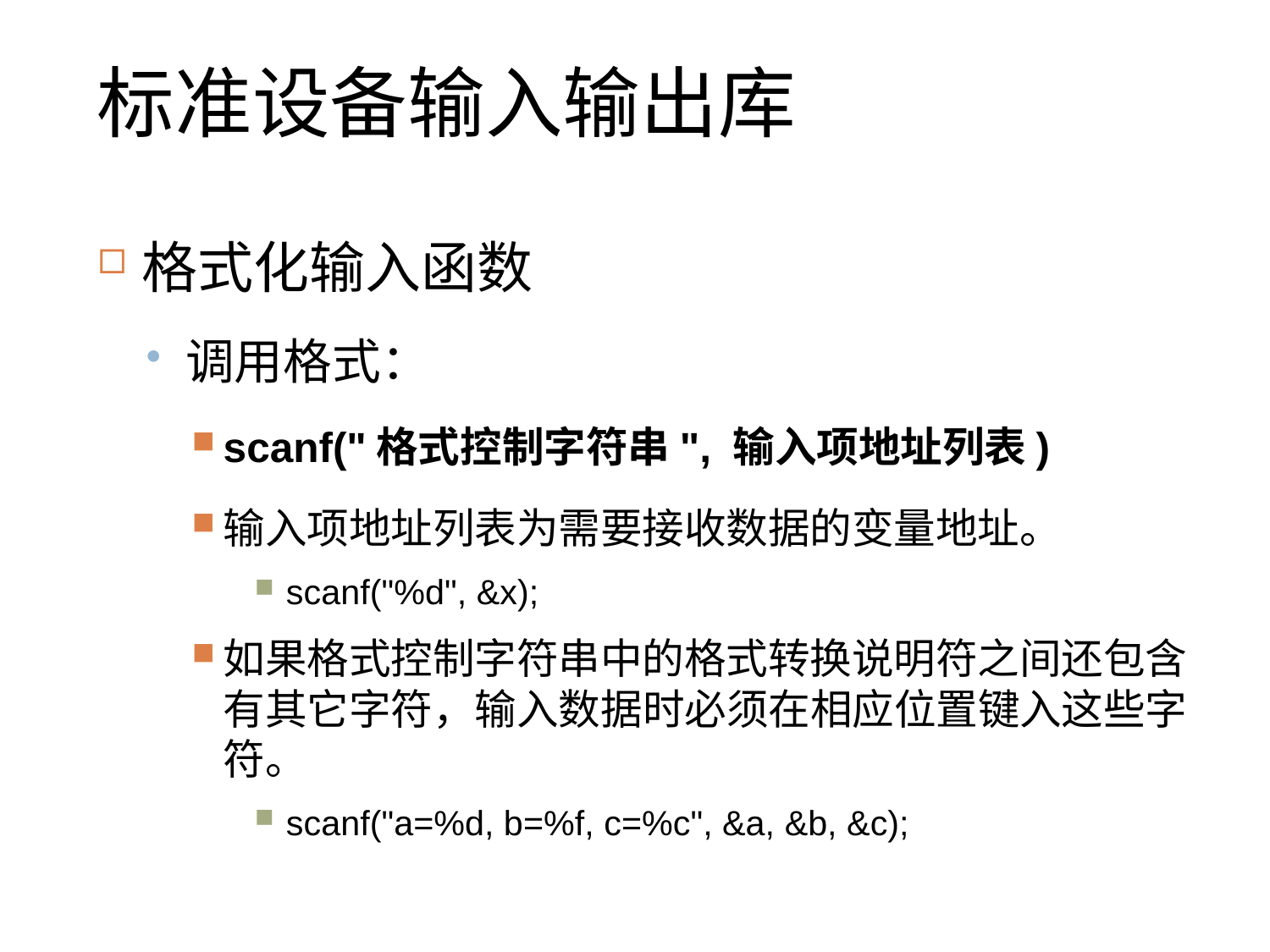

# 标准设备输入输出库
格式化输入函数
调用格式：
scanf("格式控制字符串", 输入项地址列表)
输入项地址列表为需要接收数据的变量地址。
scanf("%d", &x);
如果格式控制字符串中的格式转换说明符之间还包含有其它字符，输入数据时必须在相应位置键入这些字符。
scanf("a=%d, b=%f, c=%c", &a, &b, &c);